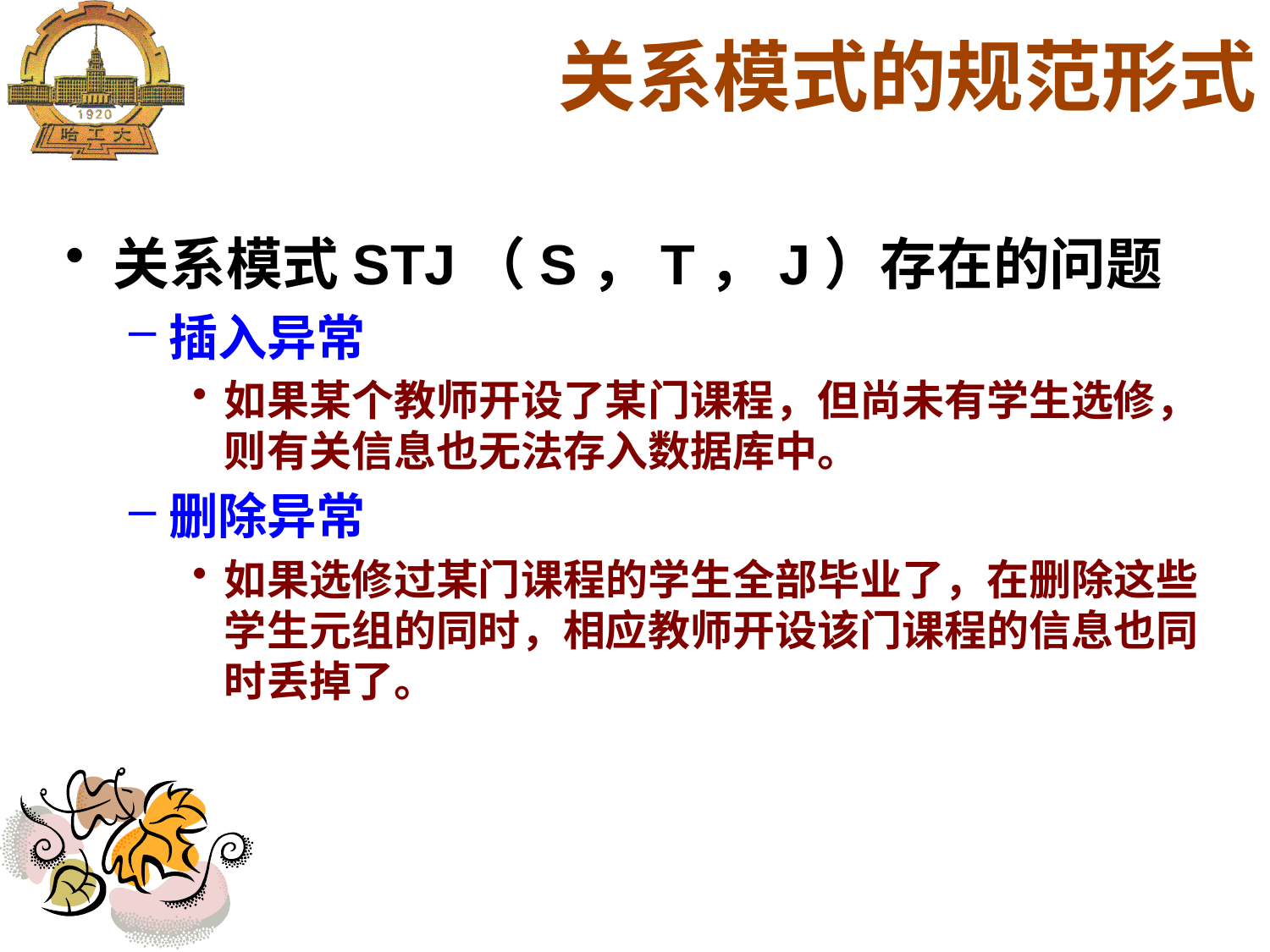

关系模式的规范形式
关系模式STJ（S，T，J）存在的问题
插入异常
如果某个教师开设了某门课程，但尚未有学生选修，则有关信息也无法存入数据库中。
删除异常
如果选修过某门课程的学生全部毕业了，在删除这些学生元组的同时，相应教师开设该门课程的信息也同时丢掉了。